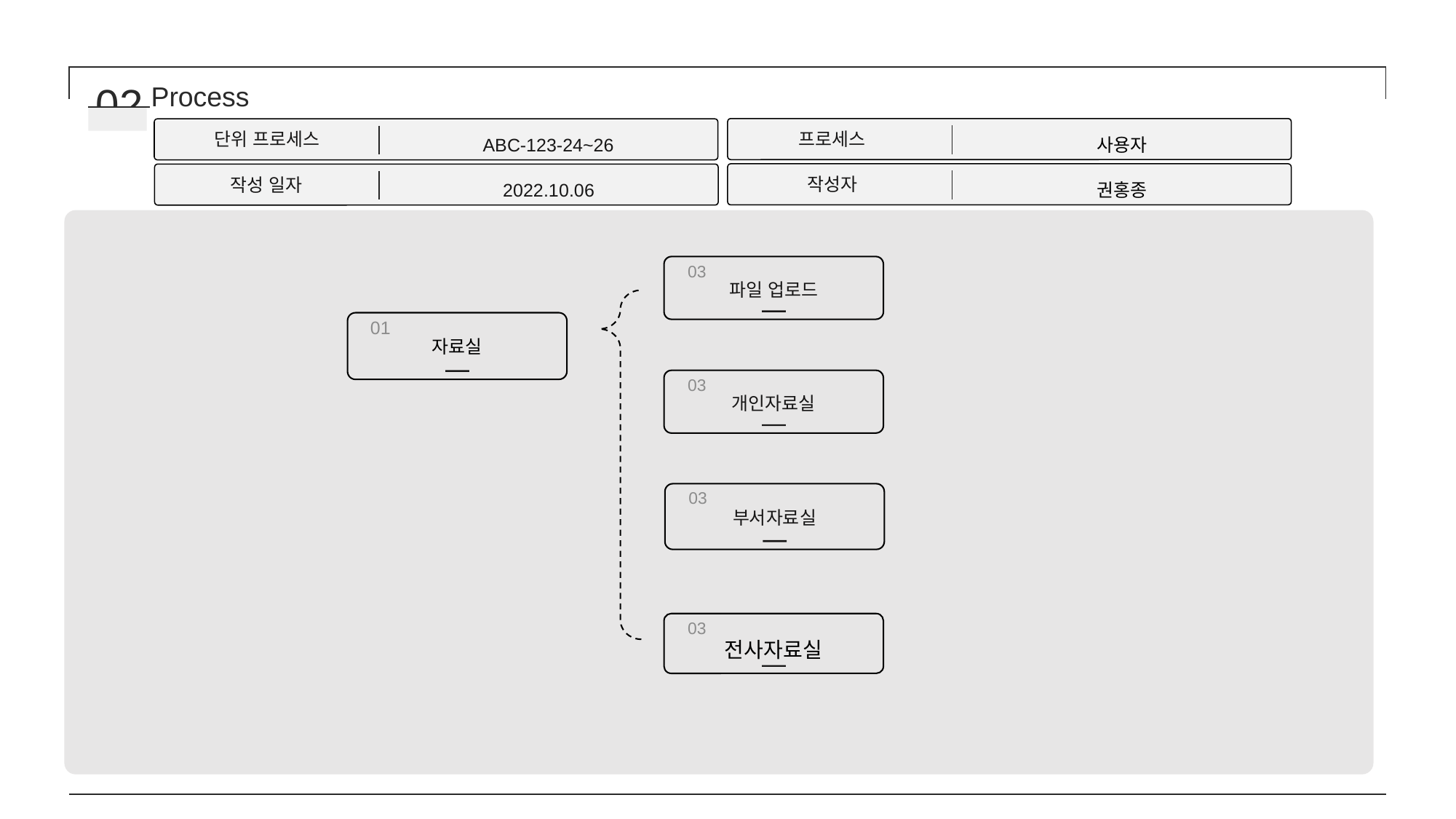

02

Process

프로세스
사용자

단위 프로세스
ABC-123-24~26

작성자
권홍종

작성 일자
2022.10.06

03

파일 업로드

01

자료실

03

개인자료실

03

부서자료실

03

전사자료실